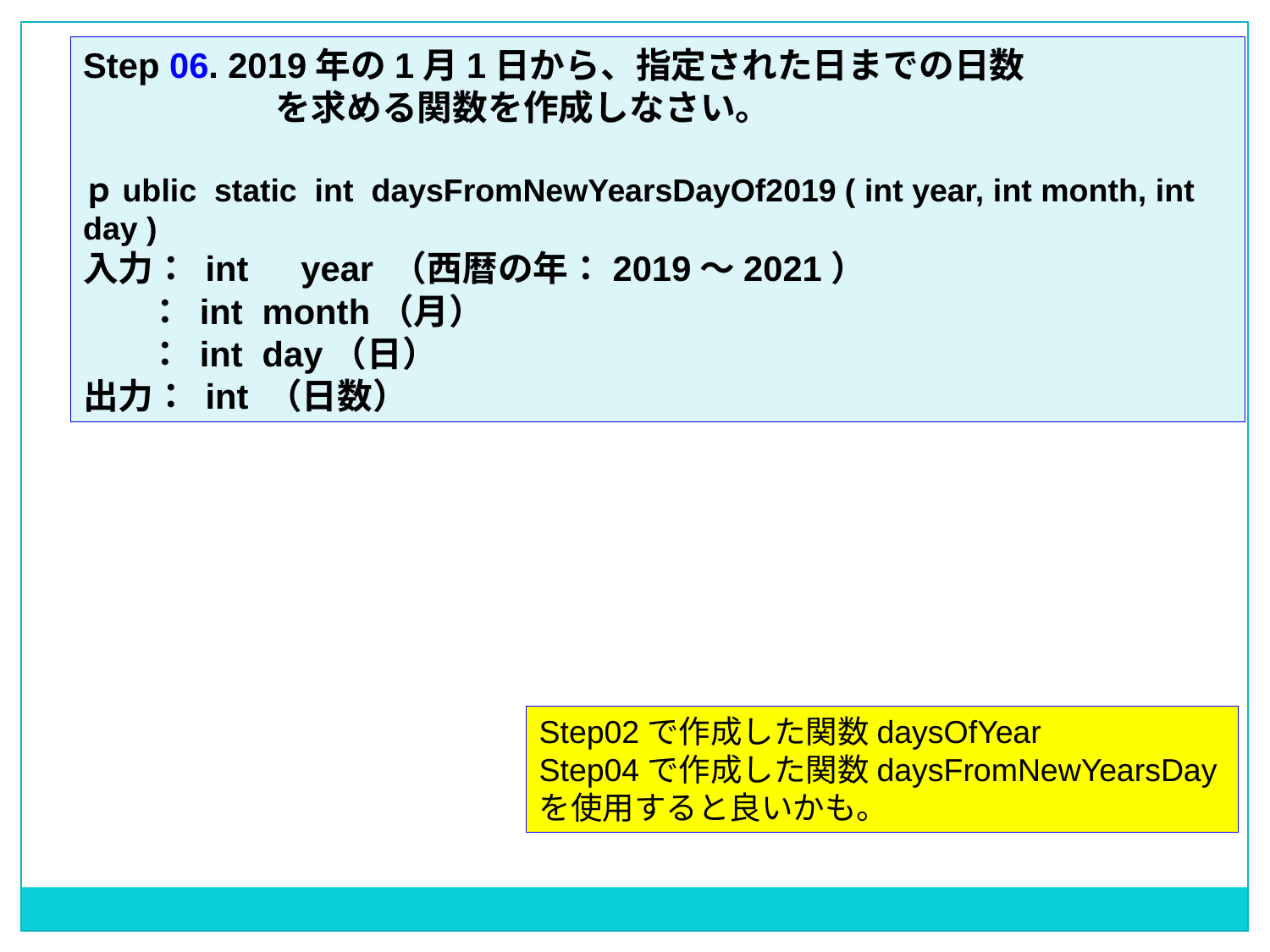

Step 06. 2019年の1月1日から、指定された日までの日数
　　　　　  を求める関数を作成しなさい。

ｐublic  static  int  daysFromNewYearsDayOf2019 ( int year, int month, int day )
入力： int　year （西暦の年：2019～2021）
       ： int  month（月）
       ： int  day（日）
出力： int （日数）
Step02で作成した関数daysOfYear
Step04で作成した関数daysFromNewYearsDay
を使用すると良いかも。